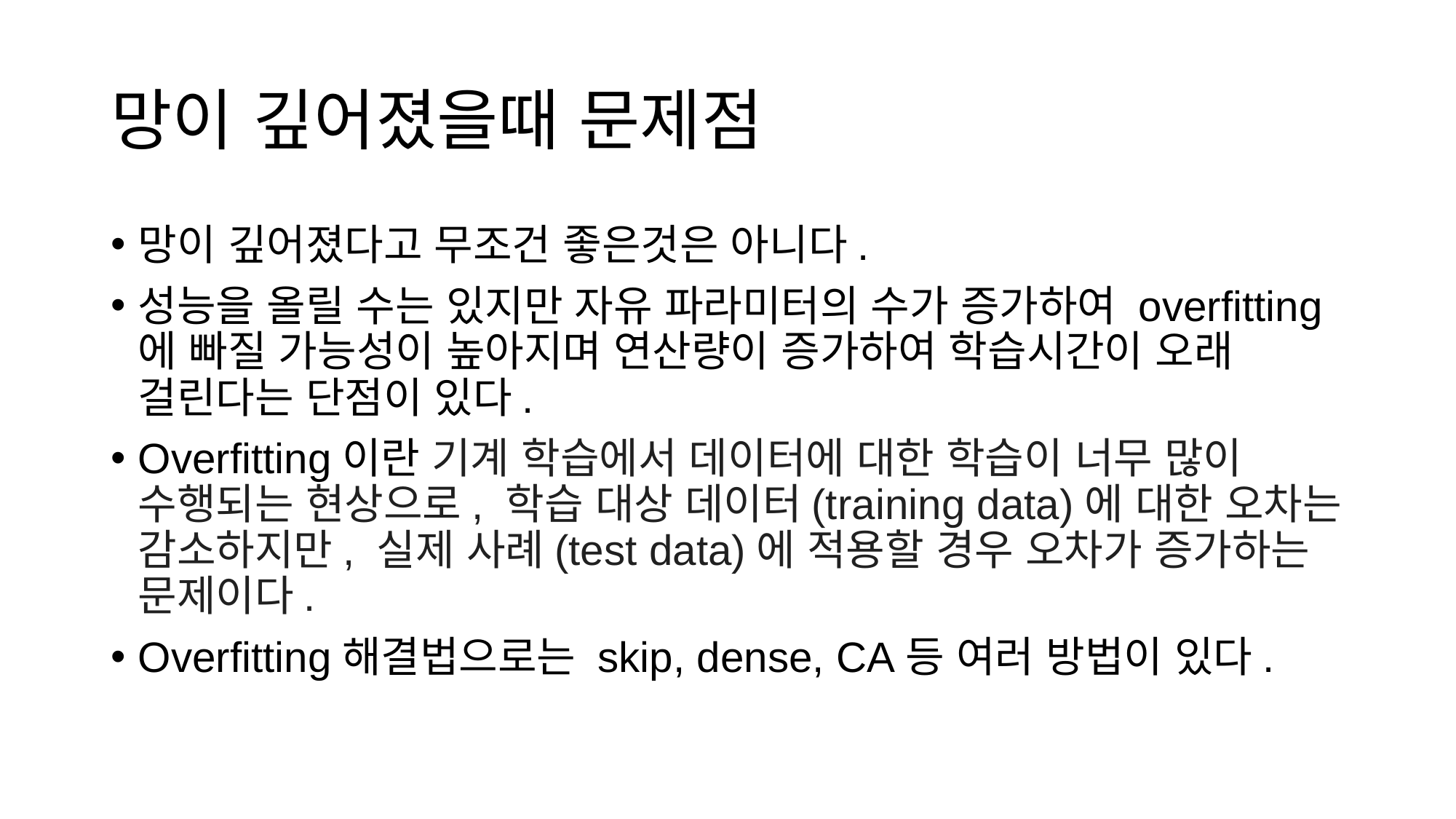

# 망이 깊어졌을때 문제점
망이 깊어졌다고 무조건 좋은것은 아니다.
성능을 올릴 수는 있지만 자유 파라미터의 수가 증가하여 overfitting에 빠질 가능성이 높아지며 연산량이 증가하여 학습시간이 오래 걸린다는 단점이 있다.
Overfitting이란 기계 학습에서 데이터에 대한 학습이 너무 많이 수행되는 현상으로, 학습 대상 데이터(training data)에 대한 오차는 감소하지만, 실제 사례(test data)에 적용할 경우 오차가 증가하는 문제이다.
Overfitting해결법으로는 skip, dense, CA등 여러 방법이 있다.